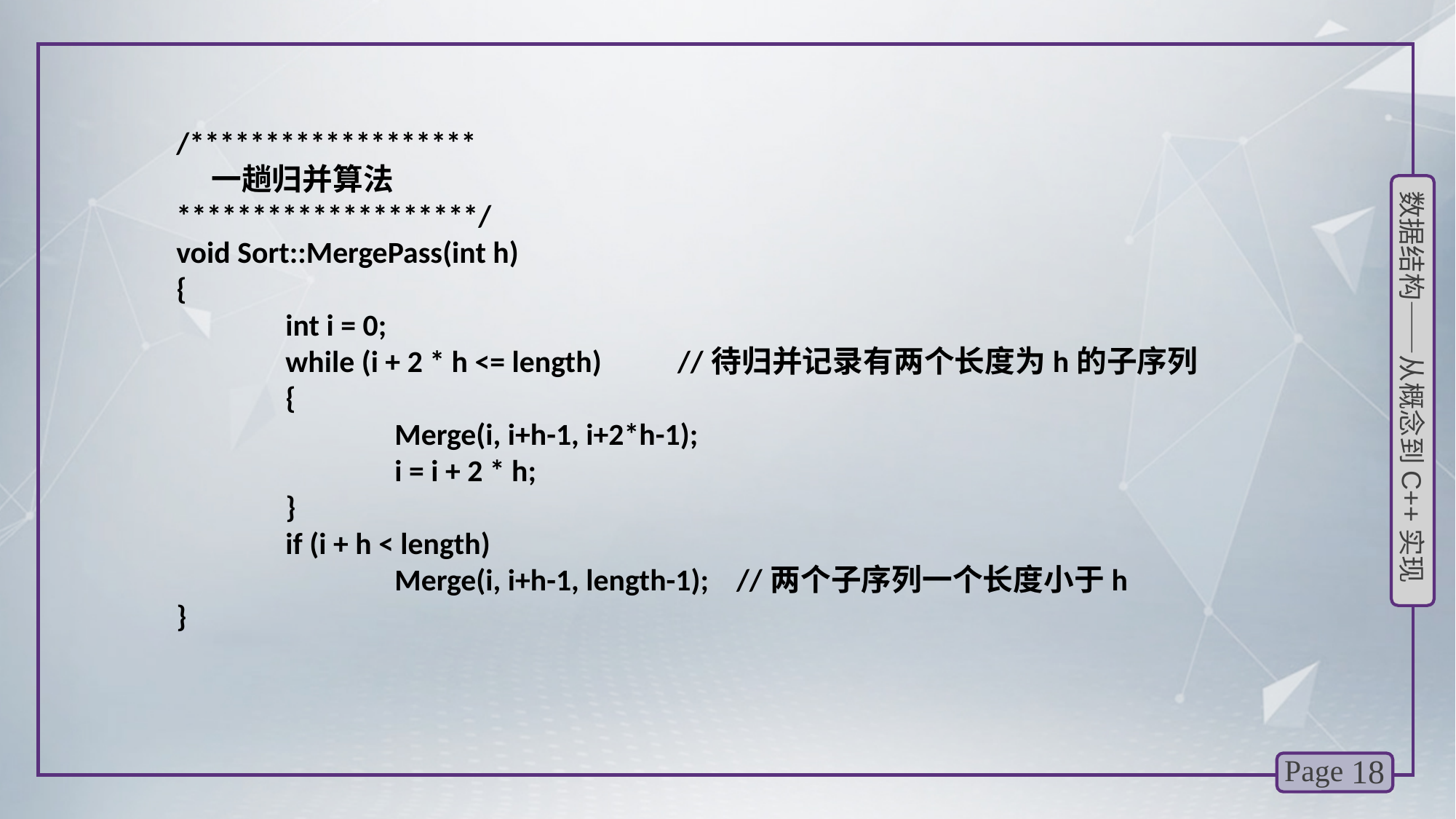

/*******************
    一趟归并算法
********************/
void Sort::MergePass(int h)
{
	int i = 0;
	while (i + 2 * h <= length)           //待归并记录有两个长度为h的子序列
	{
		Merge(i, i+h-1, i+2*h-1);
		i = i + 2 * h;
	}
	if (i + h < length)
		Merge(i, i+h-1, length-1);    //两个子序列一个长度小于h
}